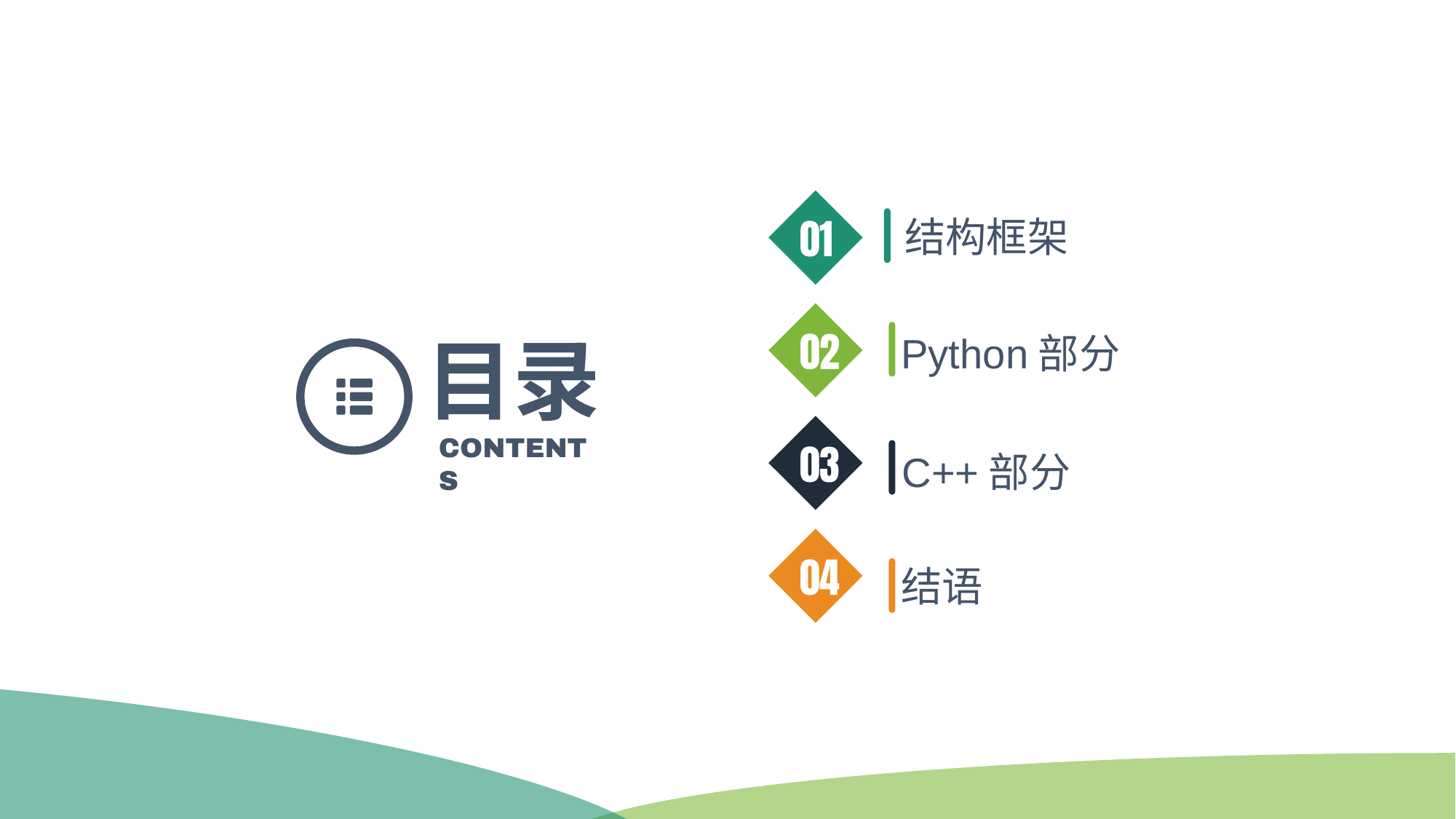

01
结构框架

02
Python部分

03
C++部分

04
结语

目录

CONTENTS